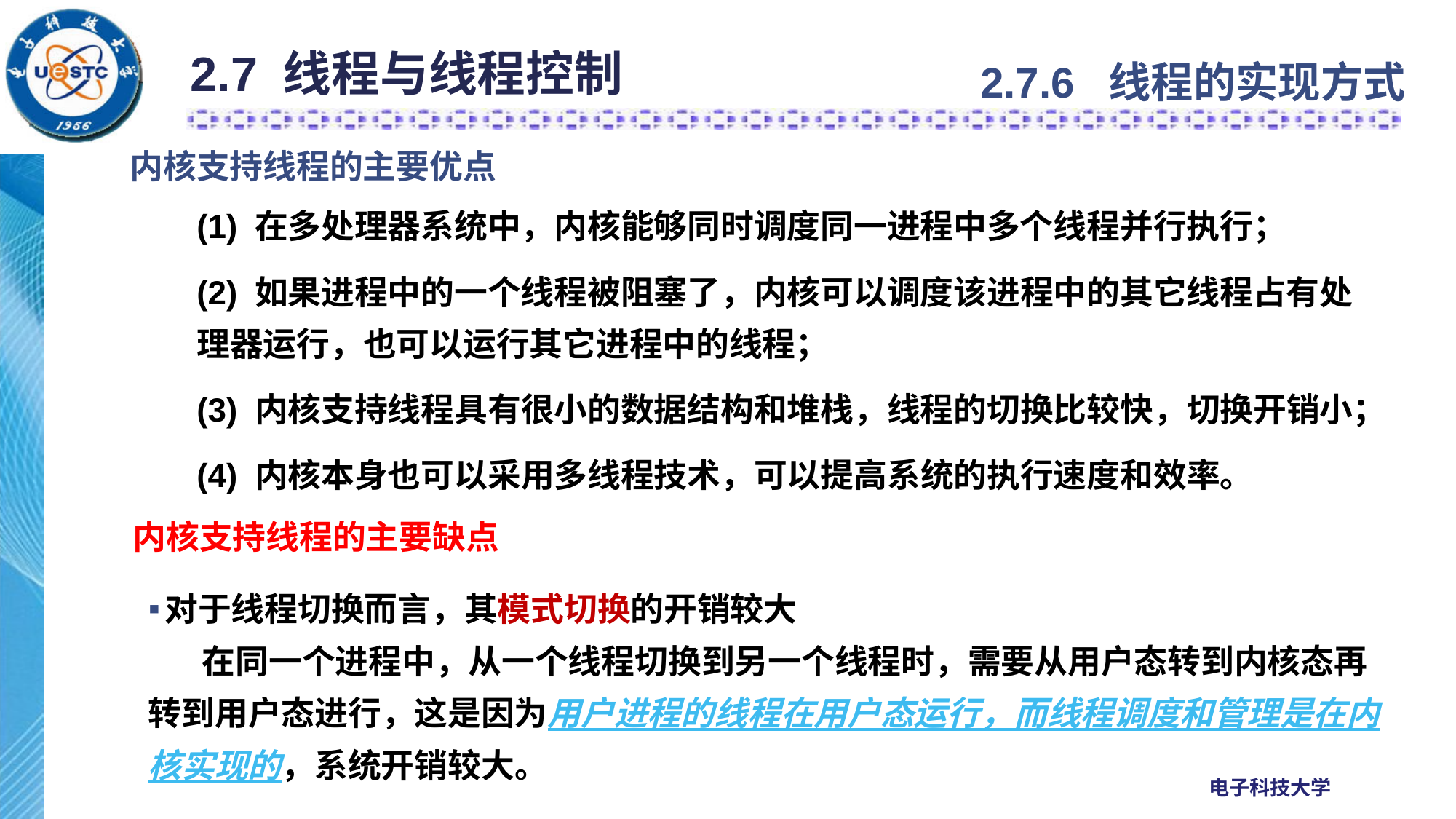

2.7 线程与线程控制
2.7.6  线程的实现方式
# 内核支持线程的主要优点
(1) 在多处理器系统中，内核能够同时调度同一进程中多个线程并行执行；
(2) 如果进程中的一个线程被阻塞了，内核可以调度该进程中的其它线程占有处理器运行，也可以运行其它进程中的线程；
(3) 内核支持线程具有很小的数据结构和堆栈，线程的切换比较快，切换开销小；
(4) 内核本身也可以采用多线程技术，可以提高系统的执行速度和效率。

内核支持线程的主要缺点
对于线程切换而言，其模式切换的开销较大
      在同一个进程中，从一个线程切换到另一个线程时，需要从用户态转到内核态再转到用户态进行，这是因为用户进程的线程在用户态运行，而线程调度和管理是在内核实现的，系统开销较大。